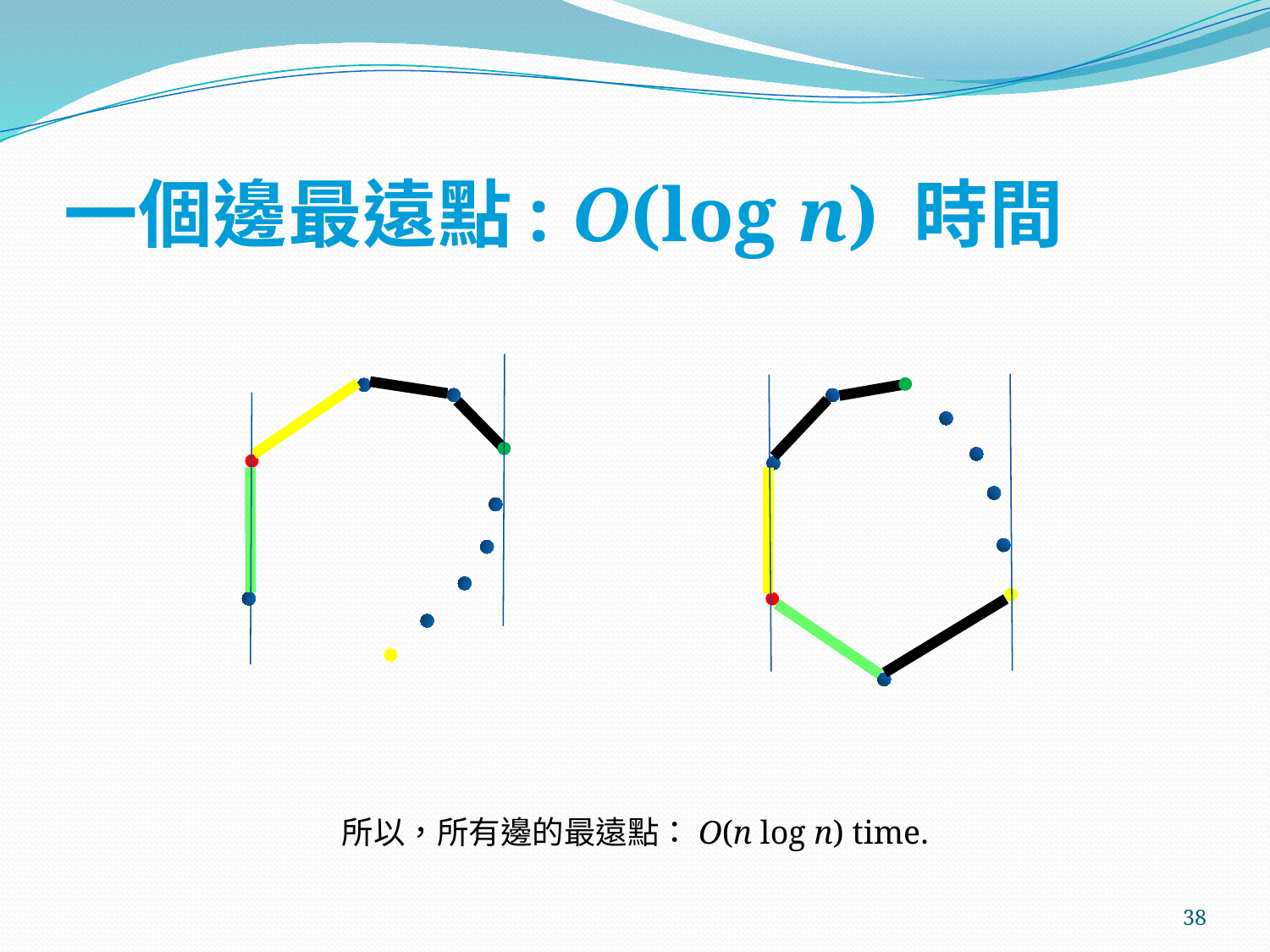

# 一個邊最遠點: O(log n) 時間

所以，所有邊的最遠點：O(n log n) time.
38